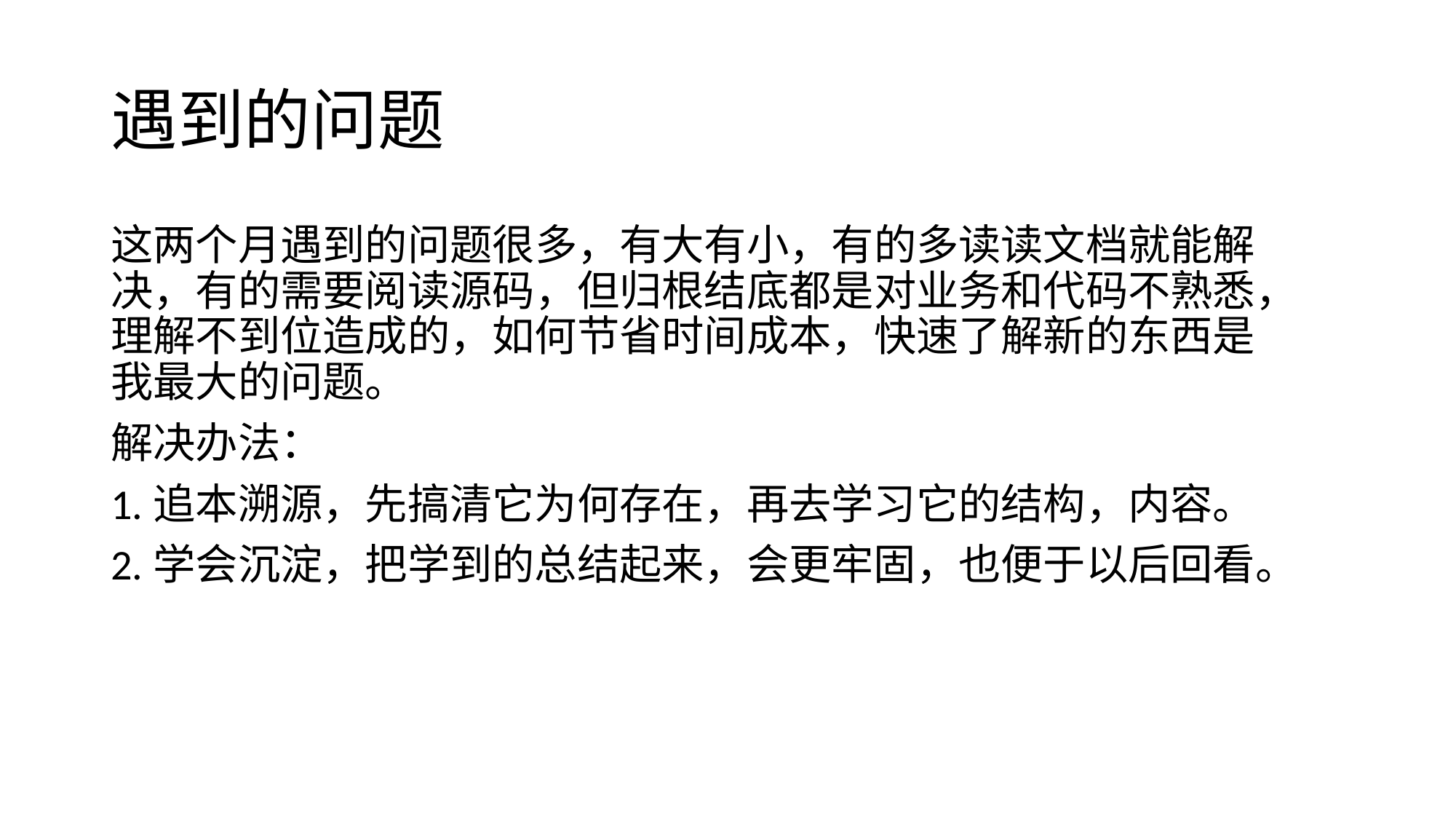

# 遇到的问题
这两个月遇到的问题很多，有大有小，有的多读读文档就能解决，有的需要阅读源码，但归根结底都是对业务和代码不熟悉，理解不到位造成的，如何节省时间成本，快速了解新的东西是我最大的问题。
解决办法：
1.追本溯源，先搞清它为何存在，再去学习它的结构，内容。
2.学会沉淀，把学到的总结起来，会更牢固，也便于以后回看。